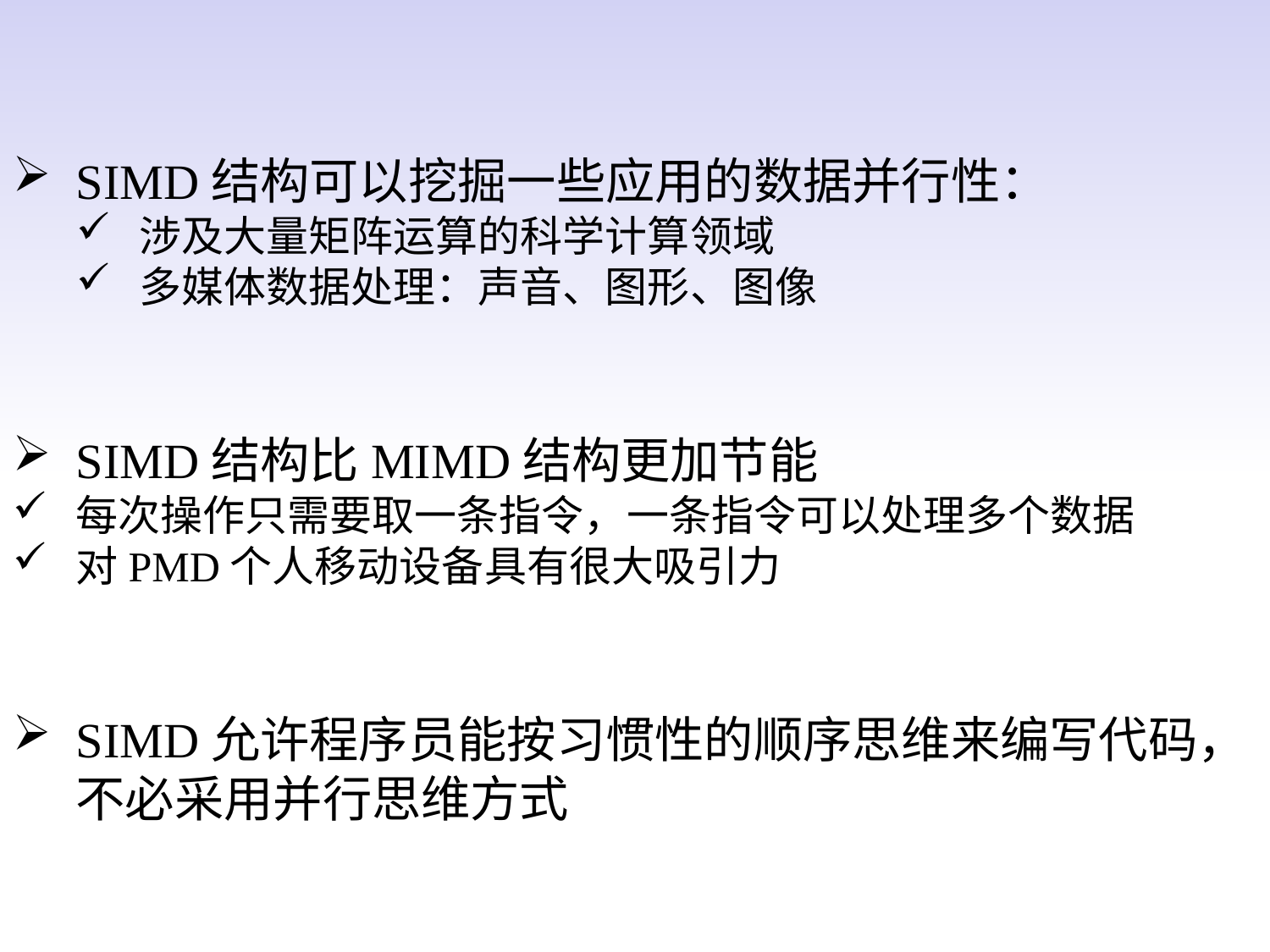

SIMD结构可以挖掘一些应用的数据并行性：
涉及大量矩阵运算的科学计算领域
多媒体数据处理：声音、图形、图像

SIMD结构比MIMD结构更加节能
每次操作只需要取一条指令，一条指令可以处理多个数据
对PMD个人移动设备具有很大吸引力

SIMD允许程序员能按习惯性的顺序思维来编写代码，不必采用并行思维方式